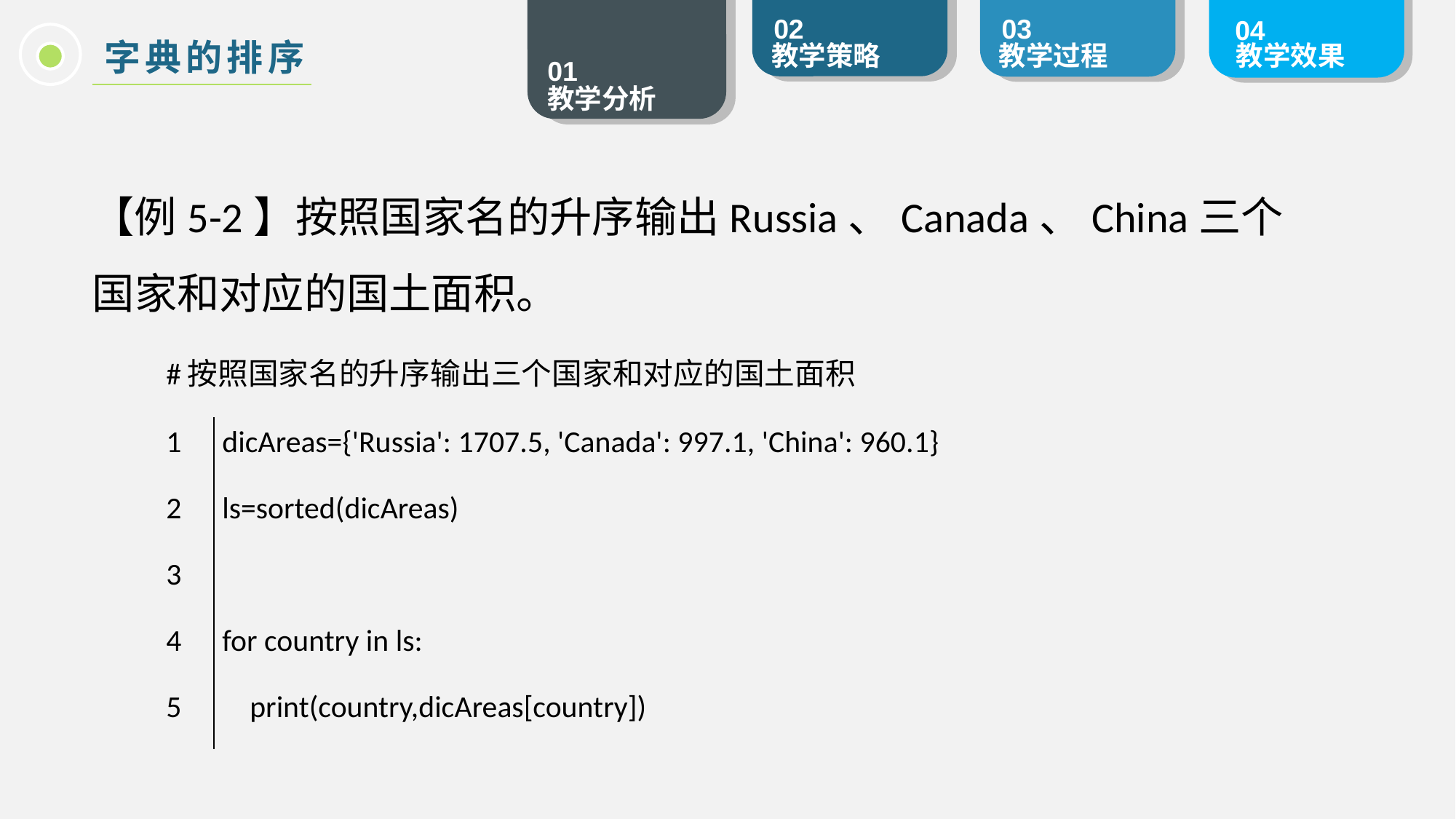

字典的排序
【例5-2】按照国家名的升序输出Russia、Canada、China三个国家和对应的国土面积。
| #按照国家名的升序输出三个国家和对应的国土面积 |  |
| --- | --- |
| 1 | dicAreas={'Russia': 1707.5, 'Canada': 997.1, 'China': 960.1} |
| 2 | ls=sorted(dicAreas) |
| 3 |  |
| 4 | for country in ls: |
| 5 | print(country,dicAreas[country]) |